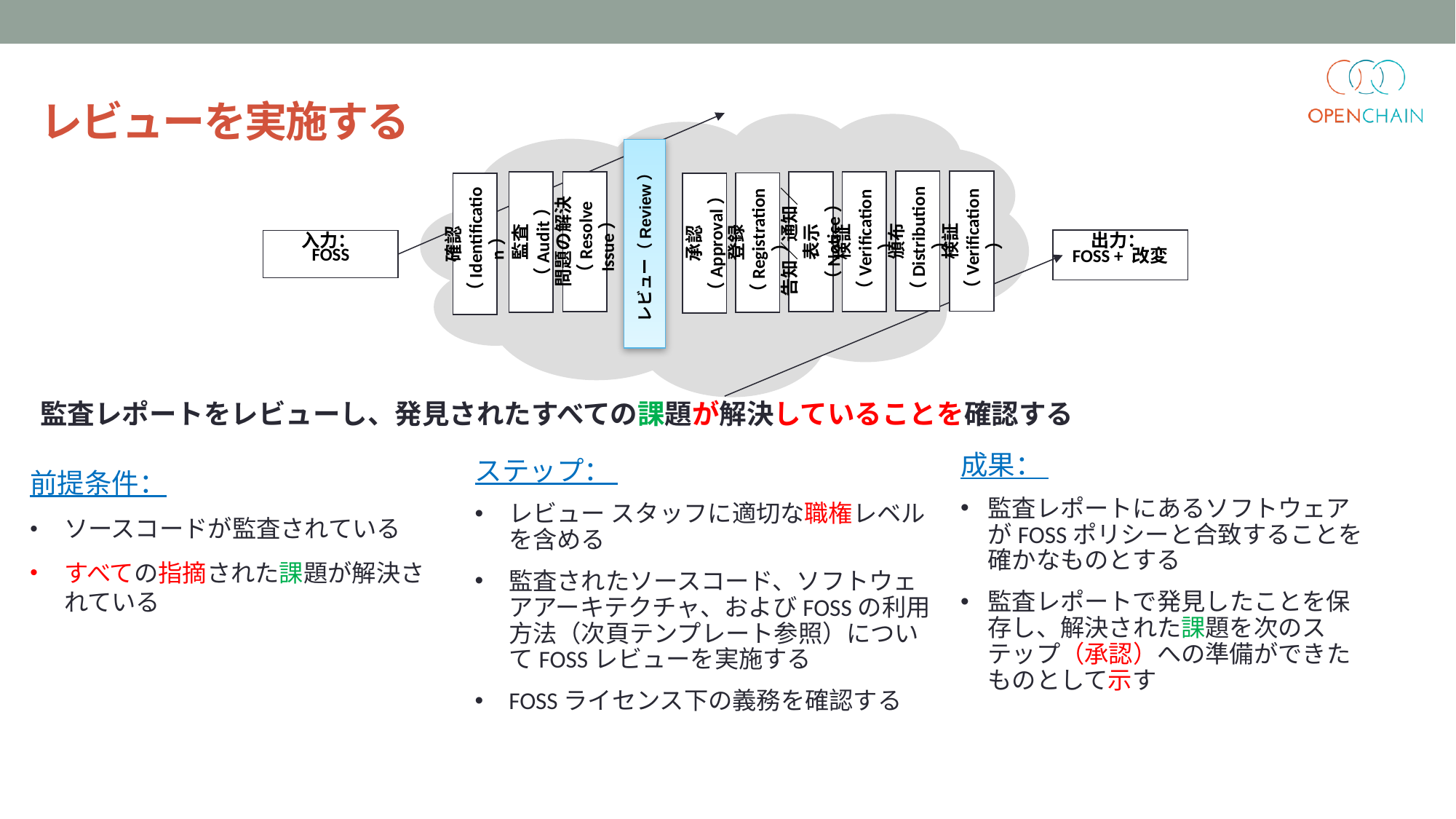

レビューを実施する

レビュー（Review）
頒布（Distribution）
検証（Verification）
問題の解決（Resolve Issue）
告知／通知／表示（Notice）
検証（Verification）
監査（Audit）
登録（Registration）
確認（Identification）
承認（Approval）
入力：
FOSS
出力：
FOSS + 改変
監査レポートをレビューし、発見されたすべての課題が解決していることを確認する
前提条件：
ソースコードが監査されている
すべての指摘された課題が解決されている

成果：
監査レポートにあるソフトウェアがFOSSポリシーと合致することを確かなものとする
監査レポートで発見したことを保存し、解決された課題を次のステップ（承認）への準備ができたものとして示す

ステップ：
レビュー スタッフに適切な職権レベルを含める
監査されたソースコード、ソフトウェアアーキテクチャ、およびFOSSの利用方法（次頁テンプレート参照）についてFOSSレビューを実施する
FOSSライセンス下の義務を確認する